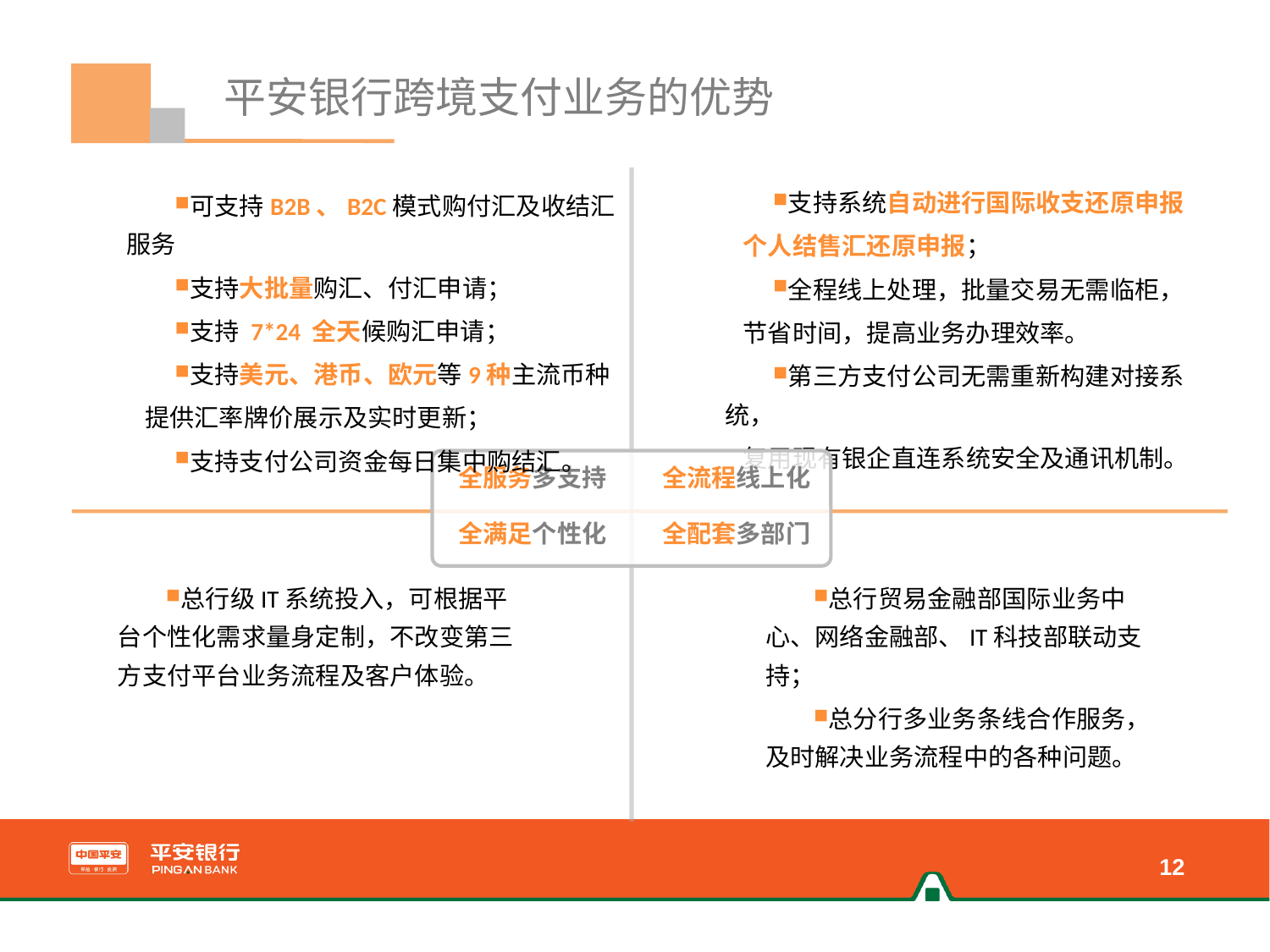

平安银行跨境支付业务的优势
支持系统自动进行国际收支还原申报
个人结售汇还原申报；
全程线上处理，批量交易无需临柜，
节省时间，提高业务办理效率。
第三方支付公司无需重新构建对接系统，
复用现有银企直连系统安全及通讯机制。
可支持B2B、B2C模式购付汇及收结汇服务
支持大批量购汇、付汇申请；
支持 7*24 全天候购汇申请；
支持美元、港币、欧元等9种主流币种
提供汇率牌价展示及实时更新；
支持支付公司资金每日集中购结汇。

全服务多支持
全流程线上化
全满足个性化
全配套多部门
总行级IT系统投入，可根据平台个性化需求量身定制，不改变第三方支付平台业务流程及客户体验。
总行贸易金融部国际业务中心、网络金融部、IT科技部联动支持；
总分行多业务条线合作服务，及时解决业务流程中的各种问题。
12